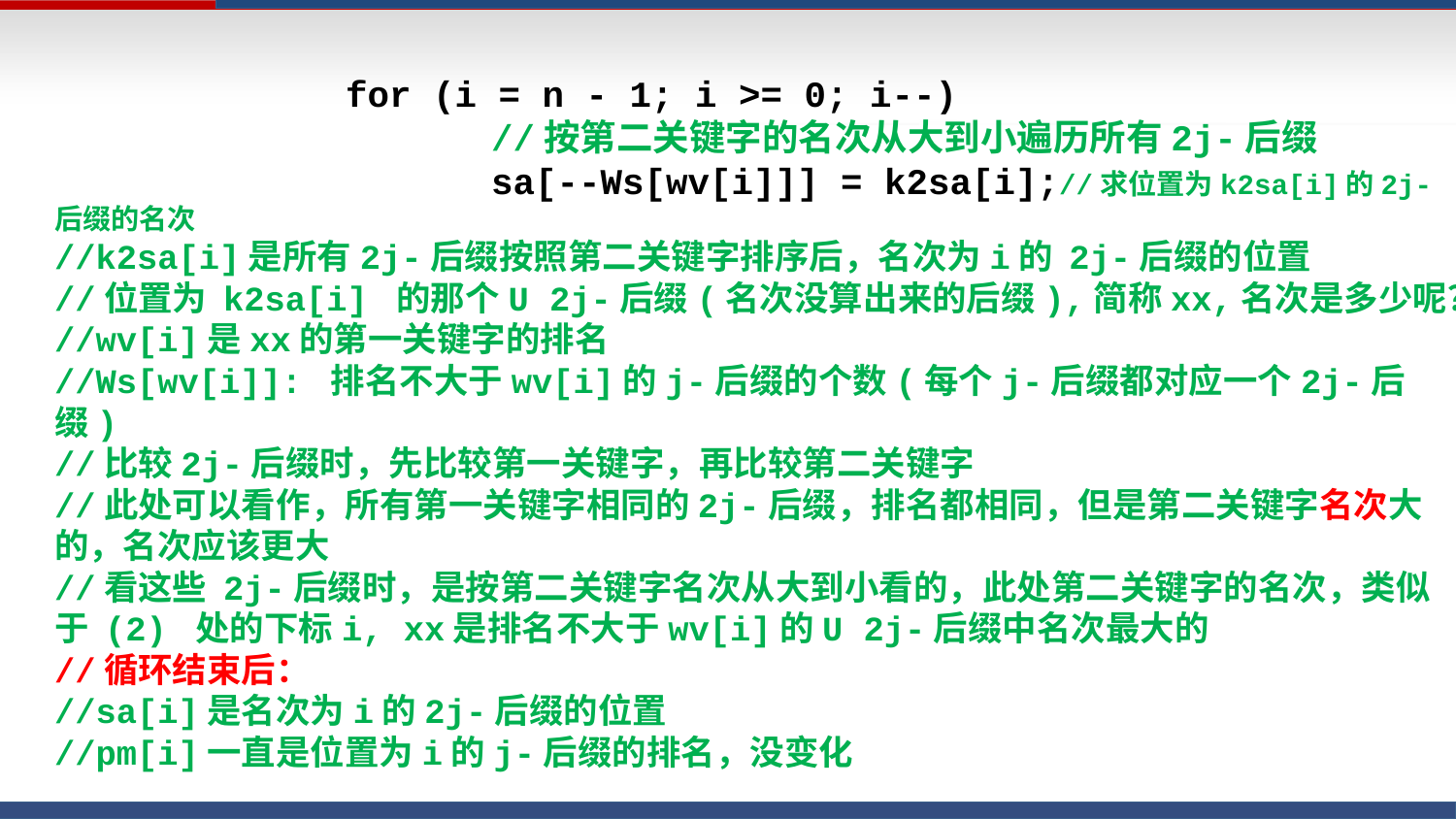

for (i = n - 1; i >= 0; i--)
			//按第二关键字的名次从大到小遍历所有2j-后缀
			sa[--Ws[wv[i]]] = k2sa[i];//求位置为k2sa[i]的2j-后缀的名次
//k2sa[i]是所有2j-后缀按照第二关键字排序后，名次为i的 2j-后缀的位置
//位置为 k2sa[i] 的那个U 2j-后缀(名次没算出来的后缀),简称xx,名次是多少呢？
//wv[i]是xx的第一关键字的排名
//Ws[wv[i]]: 排名不大于wv[i]的j-后缀的个数(每个j-后缀都对应一个2j-后缀)
//比较2j-后缀时，先比较第一关键字，再比较第二关键字
//此处可以看作，所有第一关键字相同的2j-后缀，排名都相同，但是第二关键字名次大的，名次应该更大
//看这些 2j-后缀时，是按第二关键字名次从大到小看的，此处第二关键字的名次，类似于 (2) 处的下标i, xx是排名不大于wv[i]的U 2j-后缀中名次最大的
//循环结束后：
//sa[i]是名次为i的2j-后缀的位置
//pm[i]一直是位置为i的j-后缀的排名，没变化